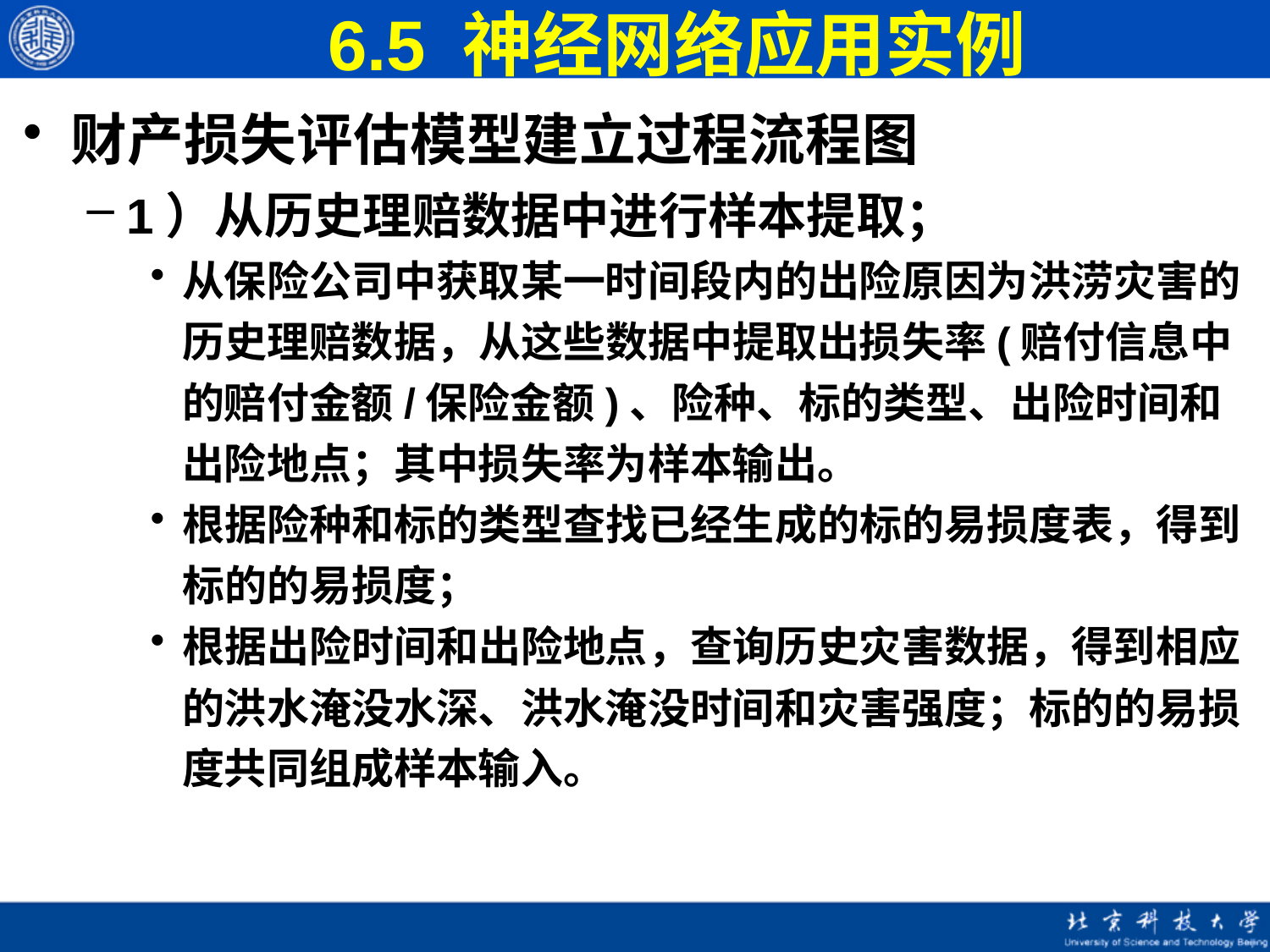

# 6.5 神经网络应用实例
财产损失评估模型建立过程流程图
1）从历史理赔数据中进行样本提取；
从保险公司中获取某一时间段内的出险原因为洪涝灾害的历史理赔数据，从这些数据中提取出损失率(赔付信息中的赔付金额/保险金额)、险种、标的类型、出险时间和出险地点；其中损失率为样本输出。
根据险种和标的类型查找已经生成的标的易损度表，得到标的的易损度；
根据出险时间和出险地点，查询历史灾害数据，得到相应的洪水淹没水深、洪水淹没时间和灾害强度；标的的易损度共同组成样本输入。